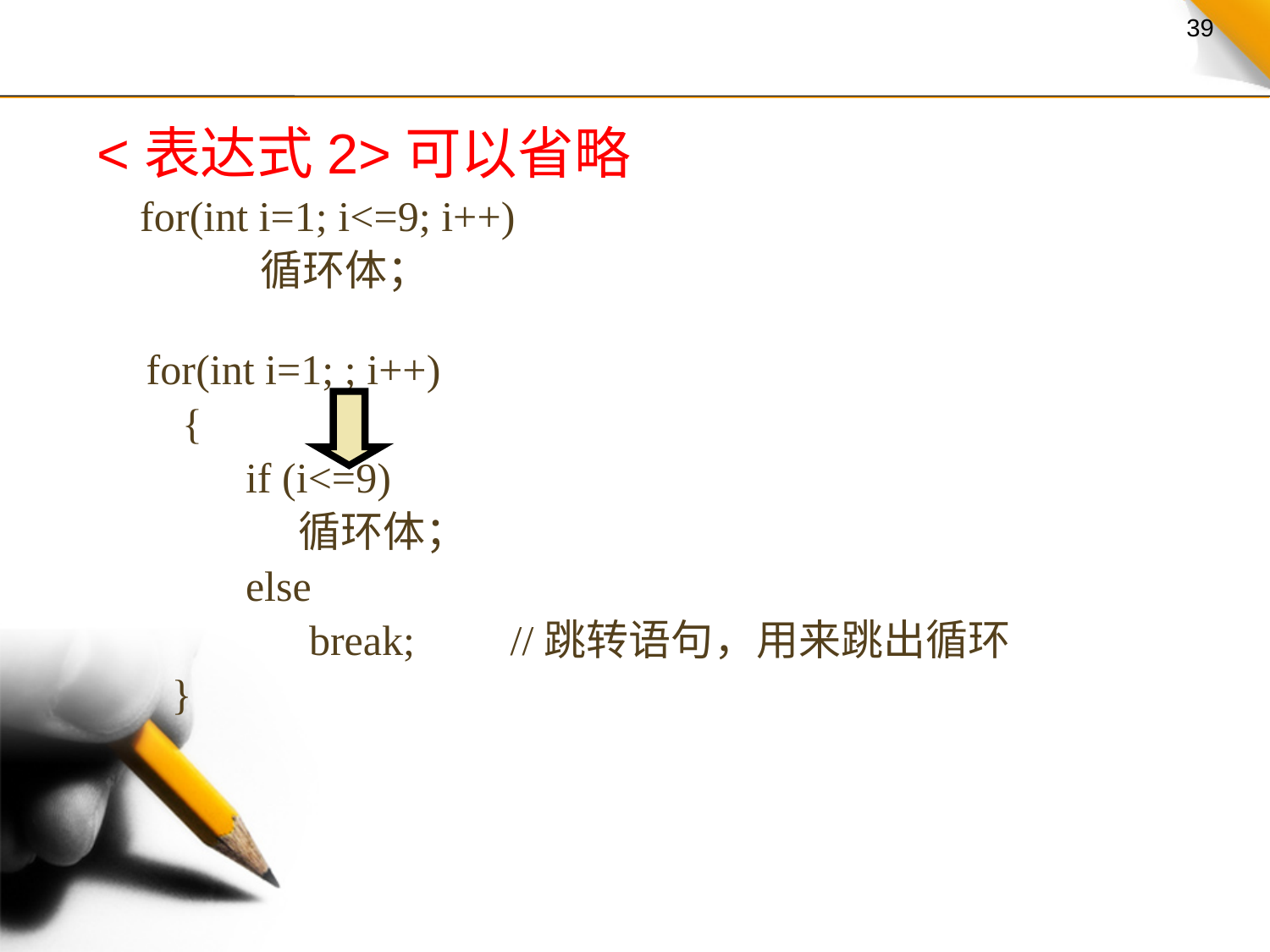

<表达式2>可以省略
    for(int i=1; i<=9; i++)
                循环体；

     for(int i=1; ; i++)
        {
              if (i<=9)
                    循环体；
              else
                    break;         //跳转语句，用来跳出循环
       }